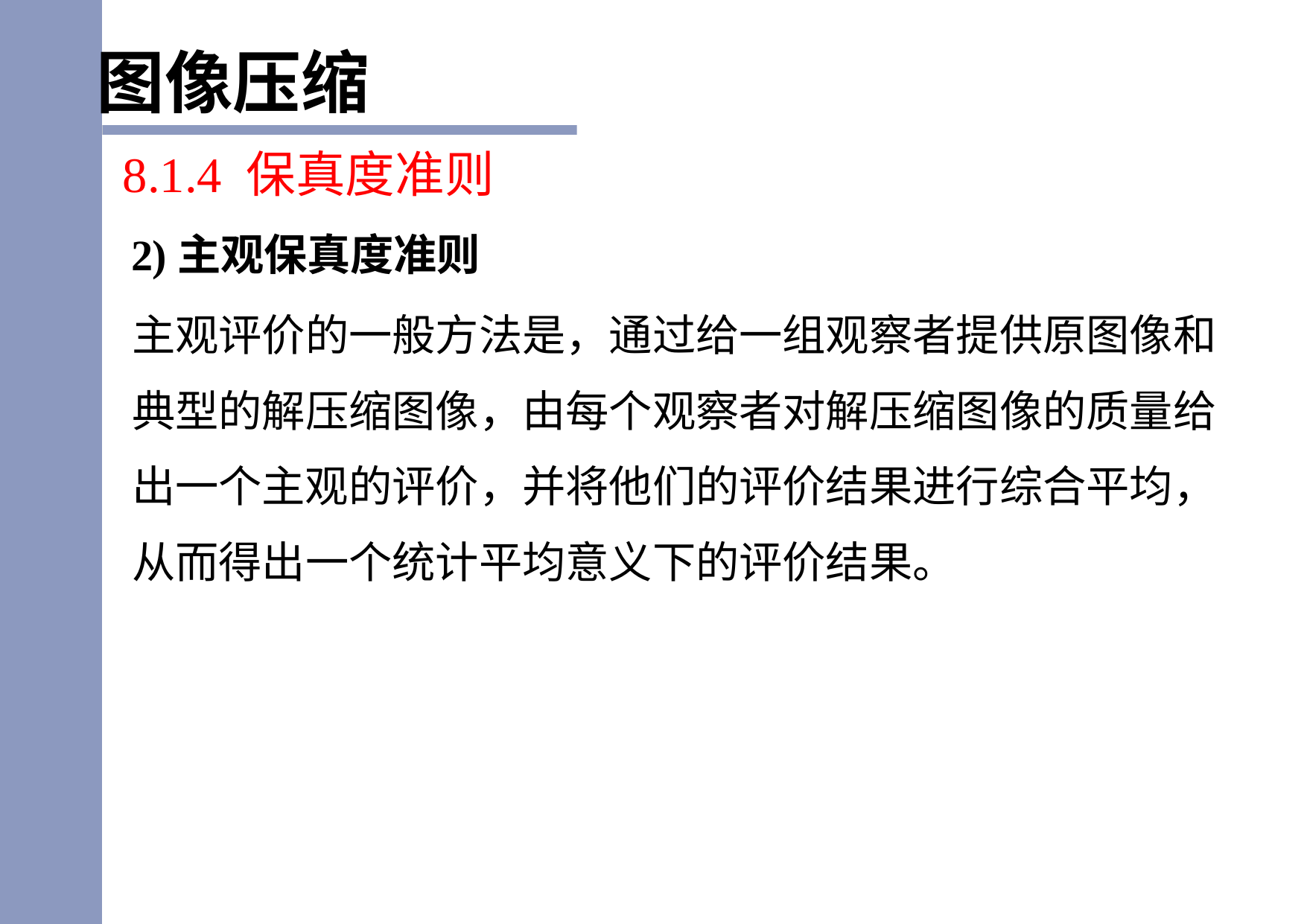

图像压缩

8.1.4 保真度准则
# 2)主观保真度准则
主观评价的一般方法是，通过给一组观察者提供原图像和典型的解压缩图像，由每个观察者对解压缩图像的质量给出一个主观的评价，并将他们的评价结果进行综合平均，从而得出一个统计平均意义下的评价结果。